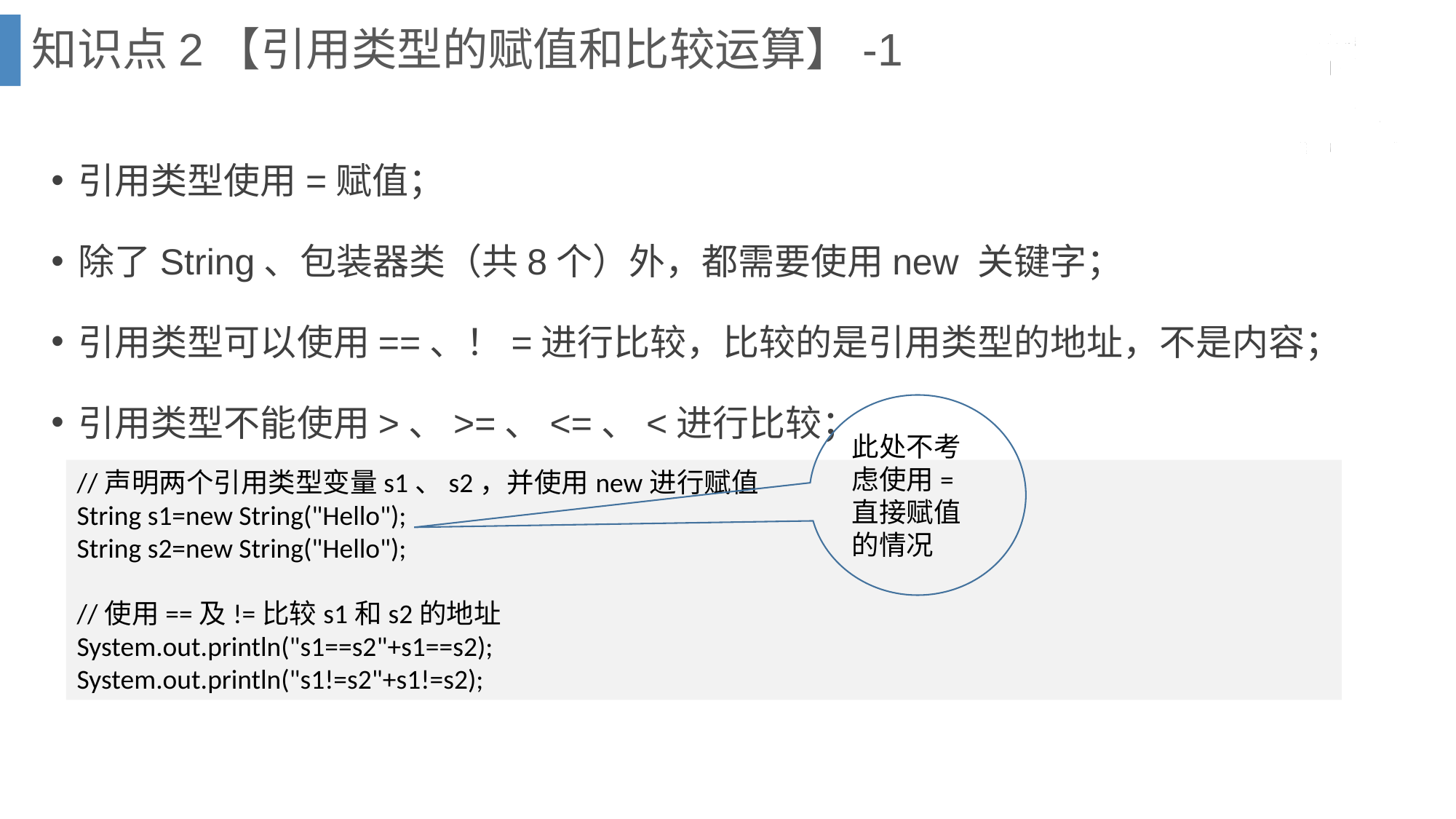

知识点2【引用类型的赋值和比较运算】-1
引用类型使用=赋值；
除了String、包装器类（共8个）外，都需要使用new 关键字；
引用类型可以使用==、！=进行比较，比较的是引用类型的地址，不是内容；
引用类型不能使用>、>=、<=、<进行比较；
此处不考虑使用=直接赋值的情况
//声明两个引用类型变量s1、s2，并使用new进行赋值
String s1=new String("Hello");
String s2=new String("Hello");

//使用==及!=比较s1和s2的地址
System.out.println("s1==s2"+s1==s2);
System.out.println("s1!=s2"+s1!=s2);